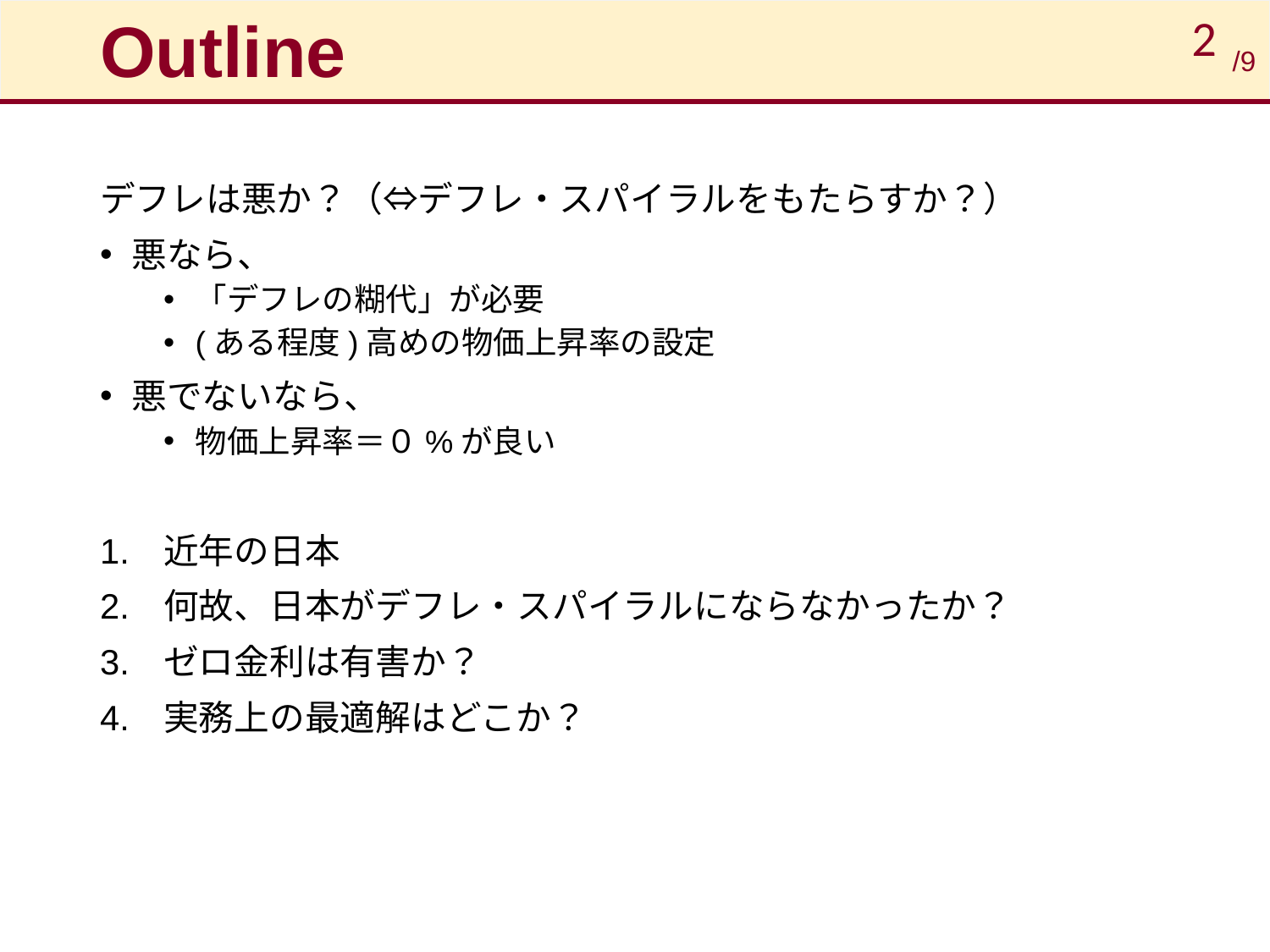

# Outline
2
/9

デフレは悪か？（⇔デフレ・スパイラルをもたらすか？）
悪なら、
「デフレの糊代」が必要
(ある程度)高めの物価上昇率の設定
悪でないなら、
物価上昇率＝０%が良い

近年の日本
何故、日本がデフレ・スパイラルにならなかったか？
ゼロ金利は有害か？
実務上の最適解はどこか？